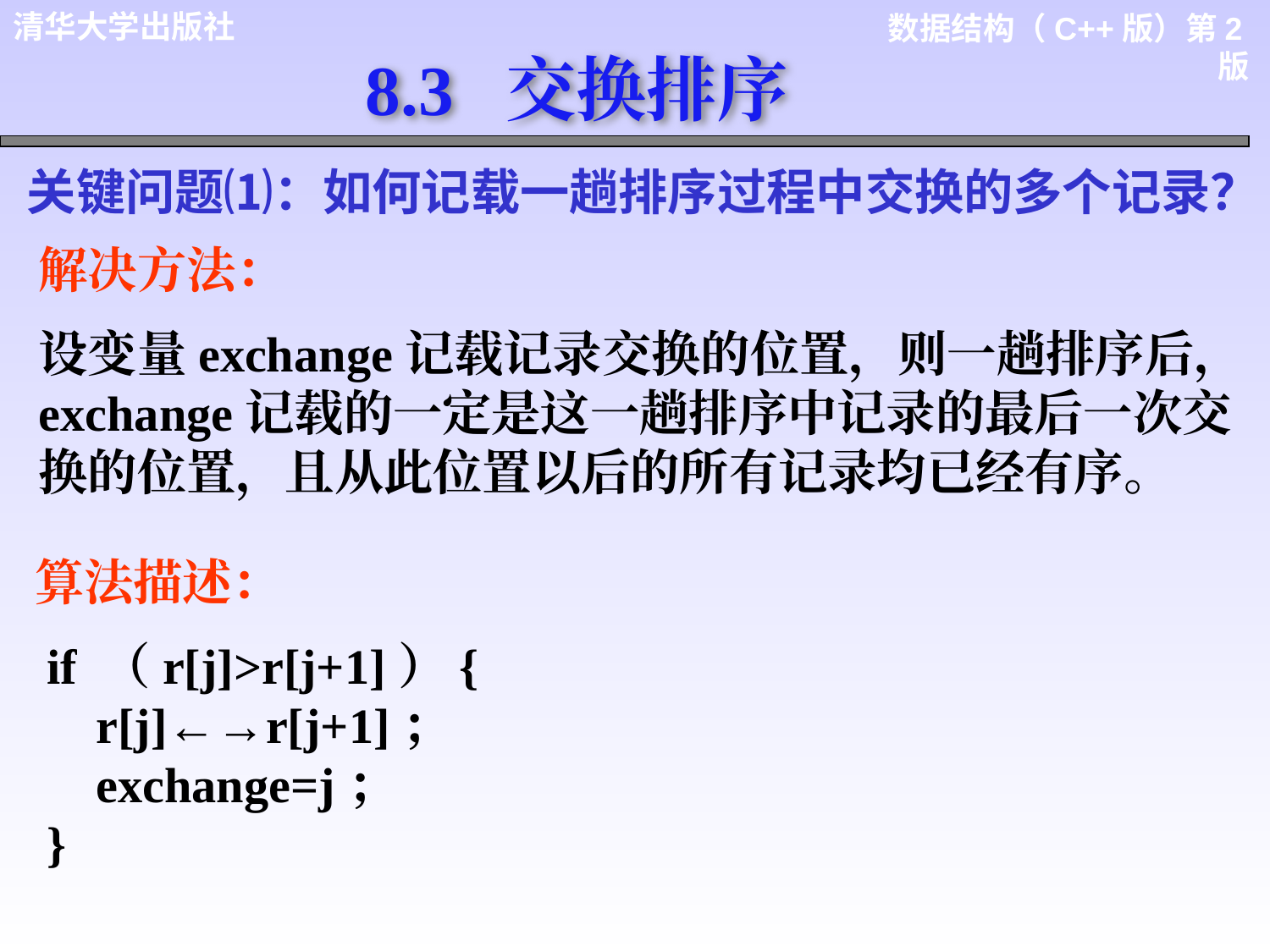

8.3  交换排序
关键问题⑴：如何记载一趟排序过程中交换的多个记录？
解决方法：
设变量exchange记载记录交换的位置，则一趟排序后，exchange记载的一定是这一趟排序中记录的最后一次交换的位置，且从此位置以后的所有记录均已经有序。
算法描述：
 if （r[j]>r[j+1]）{
     r[j]←→r[j+1]；
     exchange=j；
 }